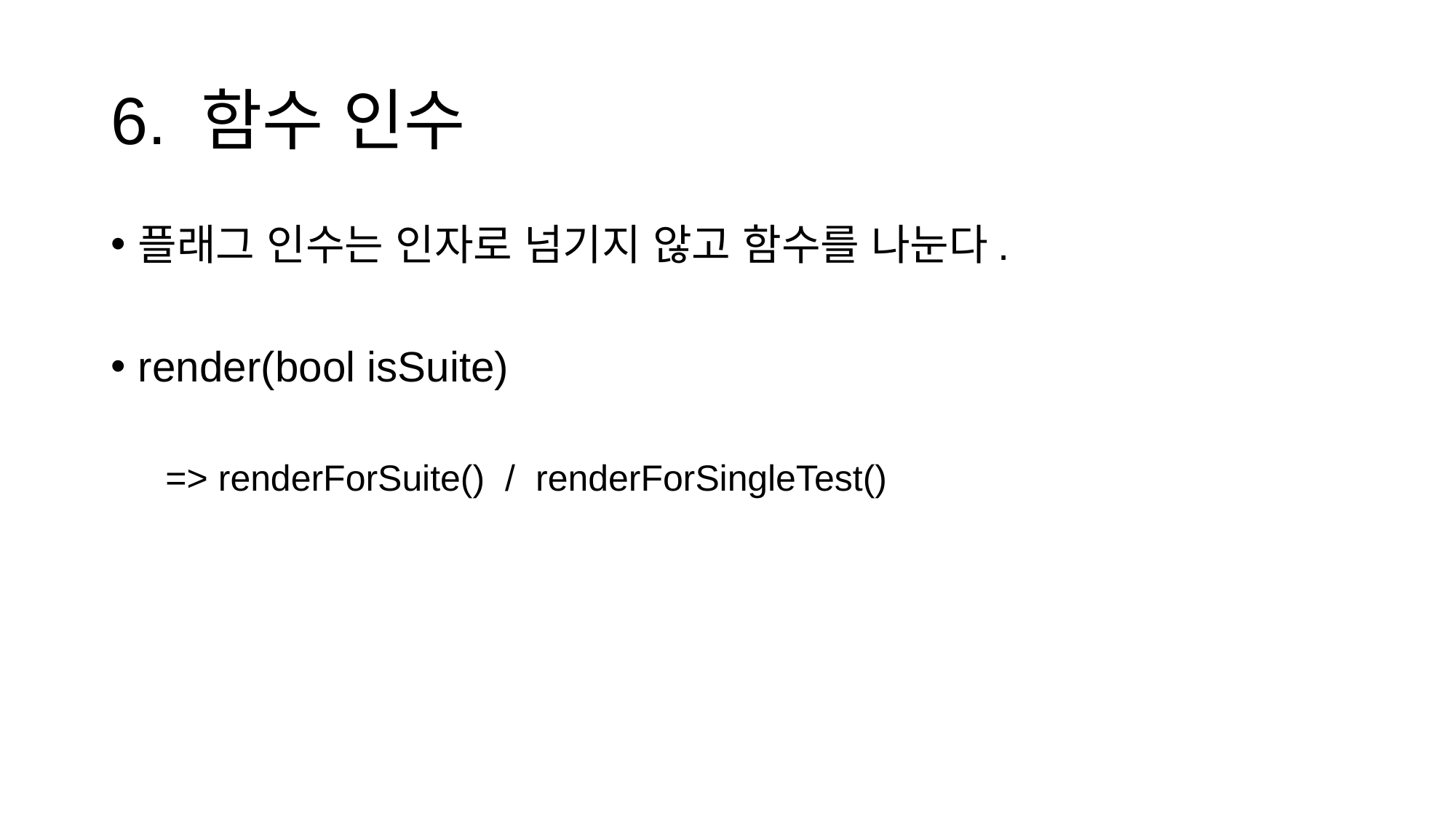

# 6. 함수 인수
플래그 인수는 인자로 넘기지 않고 함수를 나눈다.

render(bool isSuite)

=> renderForSuite()  /  renderForSingleTest()